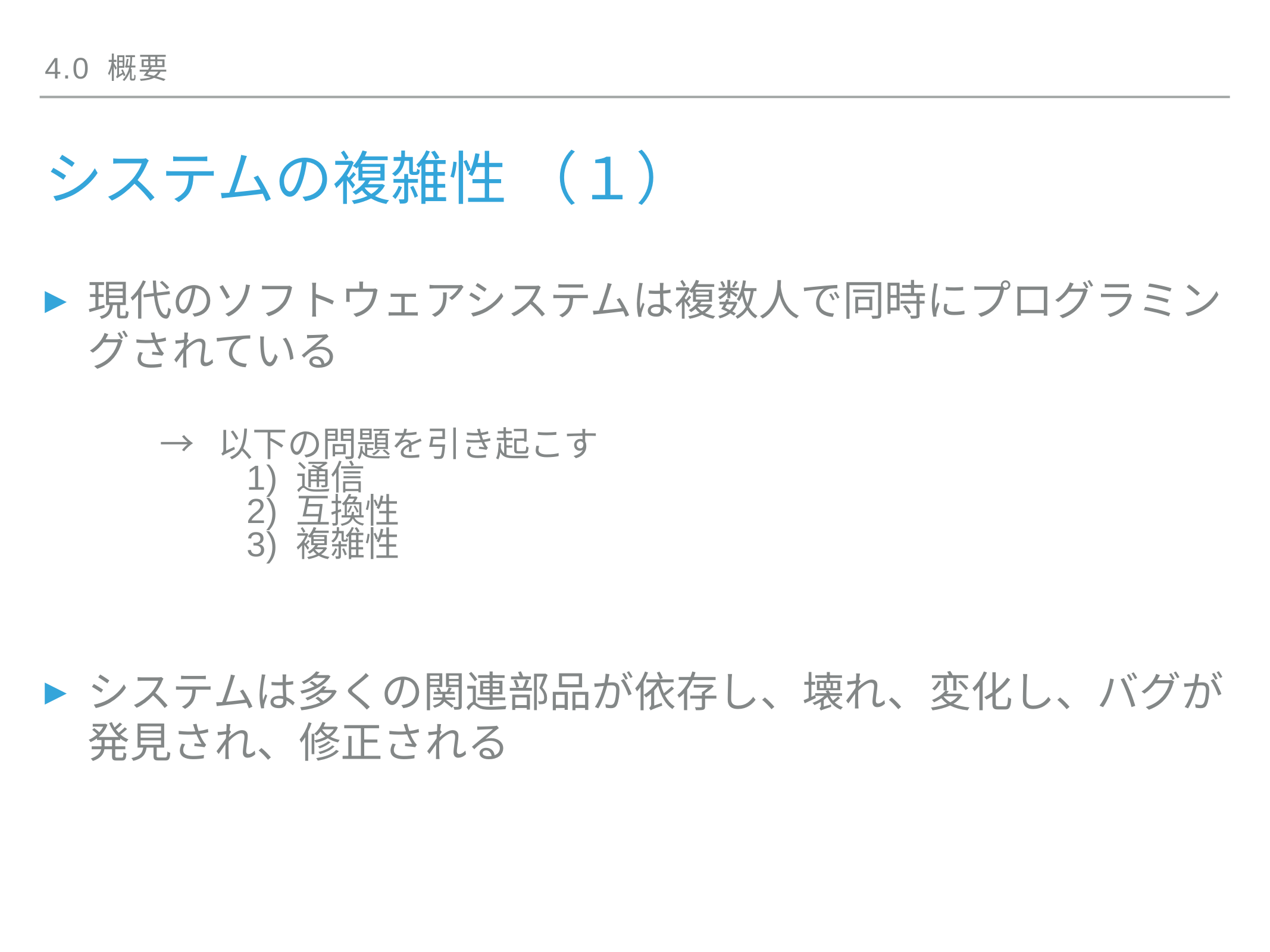

4.0 概要
# システムの複雑性 （１）
現代のソフトウェアシステムは複数人で同時にプログラミングされている

システムは多くの関連部品が依存し、壊れ、変化し、バグが発見され、修正される
→  以下の問題を引き起こす
         1) 通信
         2) 互換性
         3) 複雑性